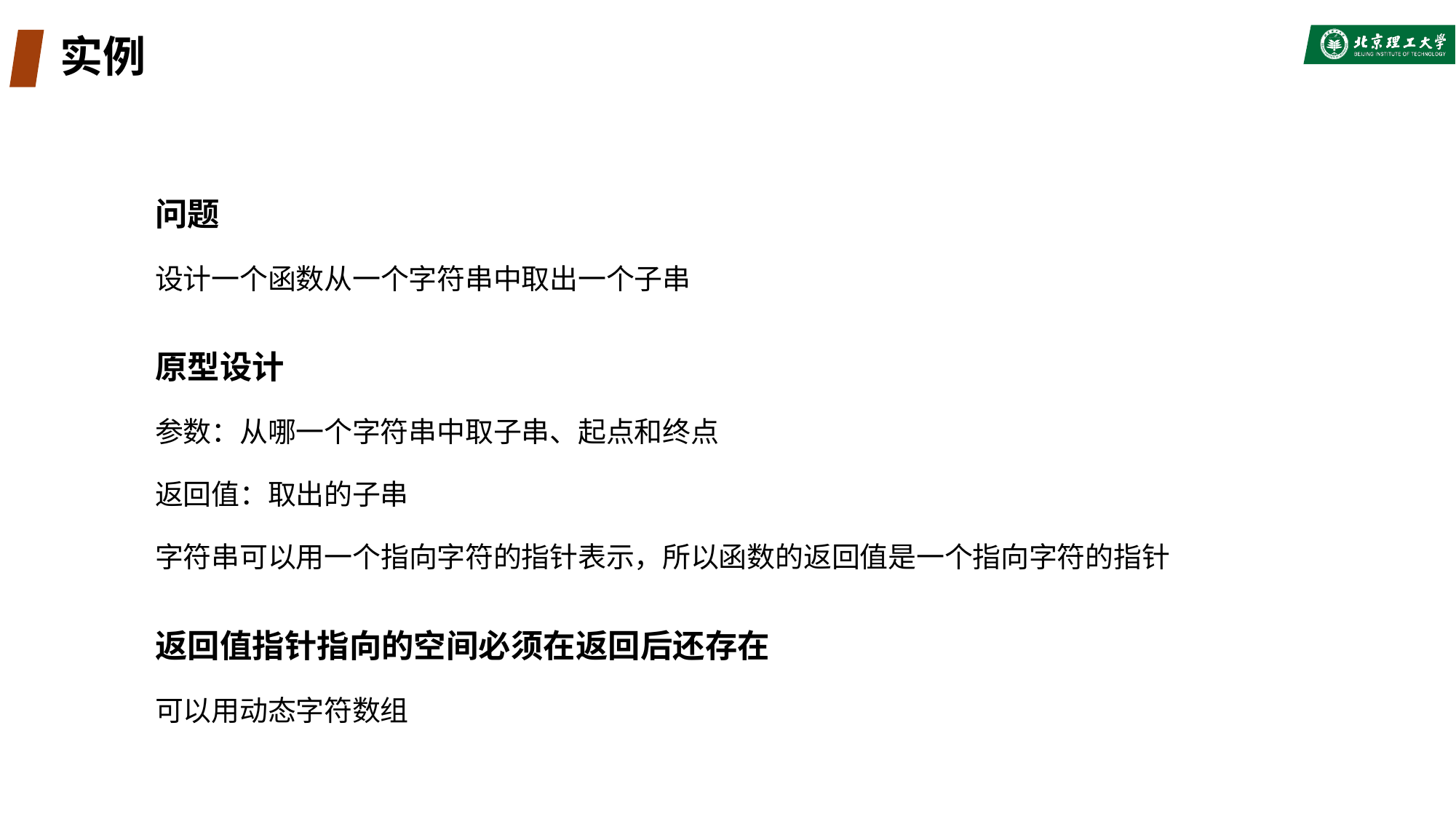

# 实例
问题
设计一个函数从一个字符串中取出一个子串
原型设计
参数：从哪一个字符串中取子串、起点和终点
返回值：取出的子串
字符串可以用一个指向字符的指针表示，所以函数的返回值是一个指向字符的指针
返回值指针指向的空间必须在返回后还存在
可以用动态字符数组